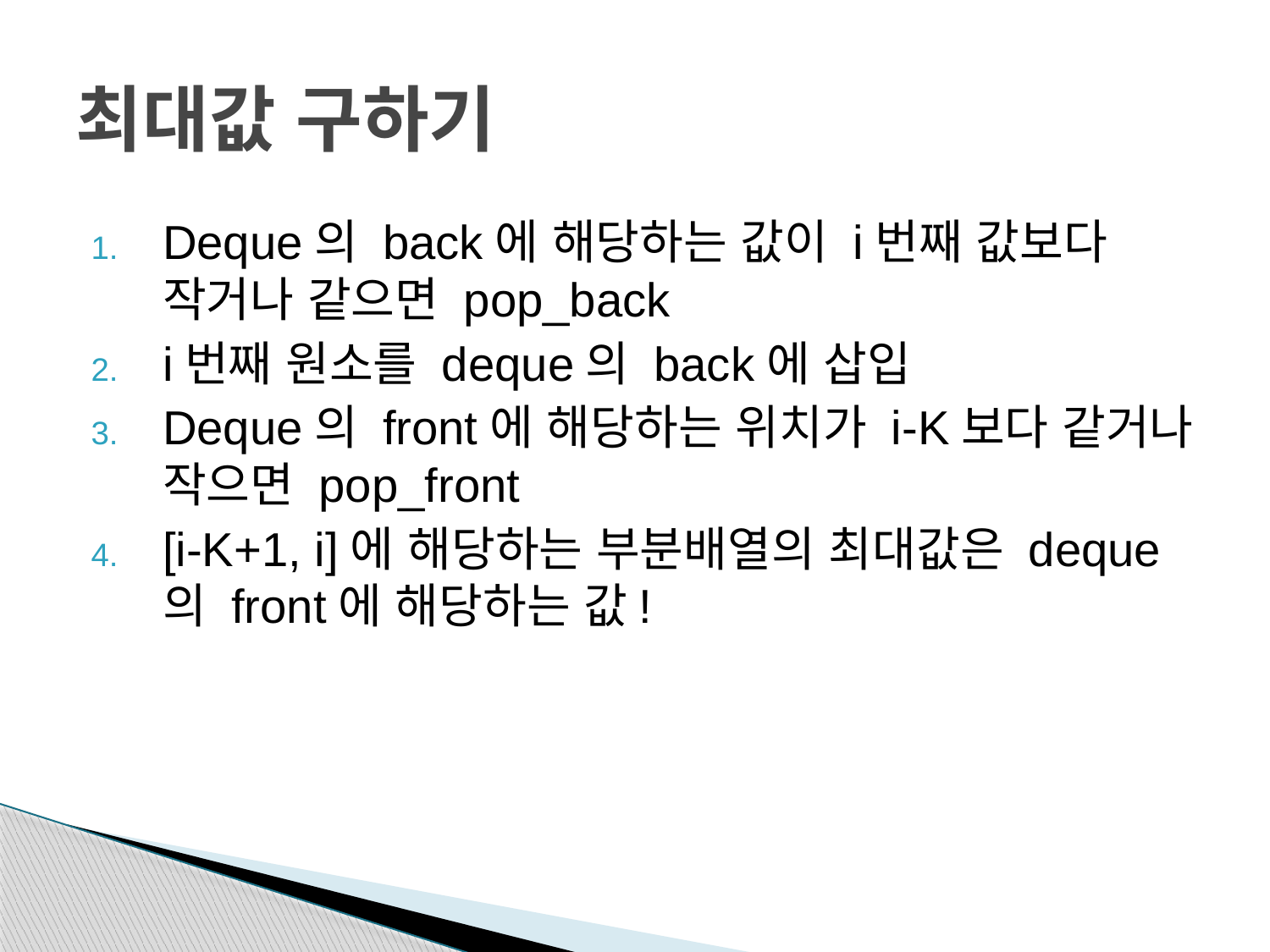

# 최대값 구하기
Deque의 back에 해당하는 값이 i번째 값보다 작거나 같으면 pop_back
i번째 원소를 deque의 back에 삽입
Deque의 front에 해당하는 위치가 i-K보다 같거나 작으면 pop_front
[i-K+1, i]에 해당하는 부분배열의 최대값은 deque의 front에 해당하는 값!